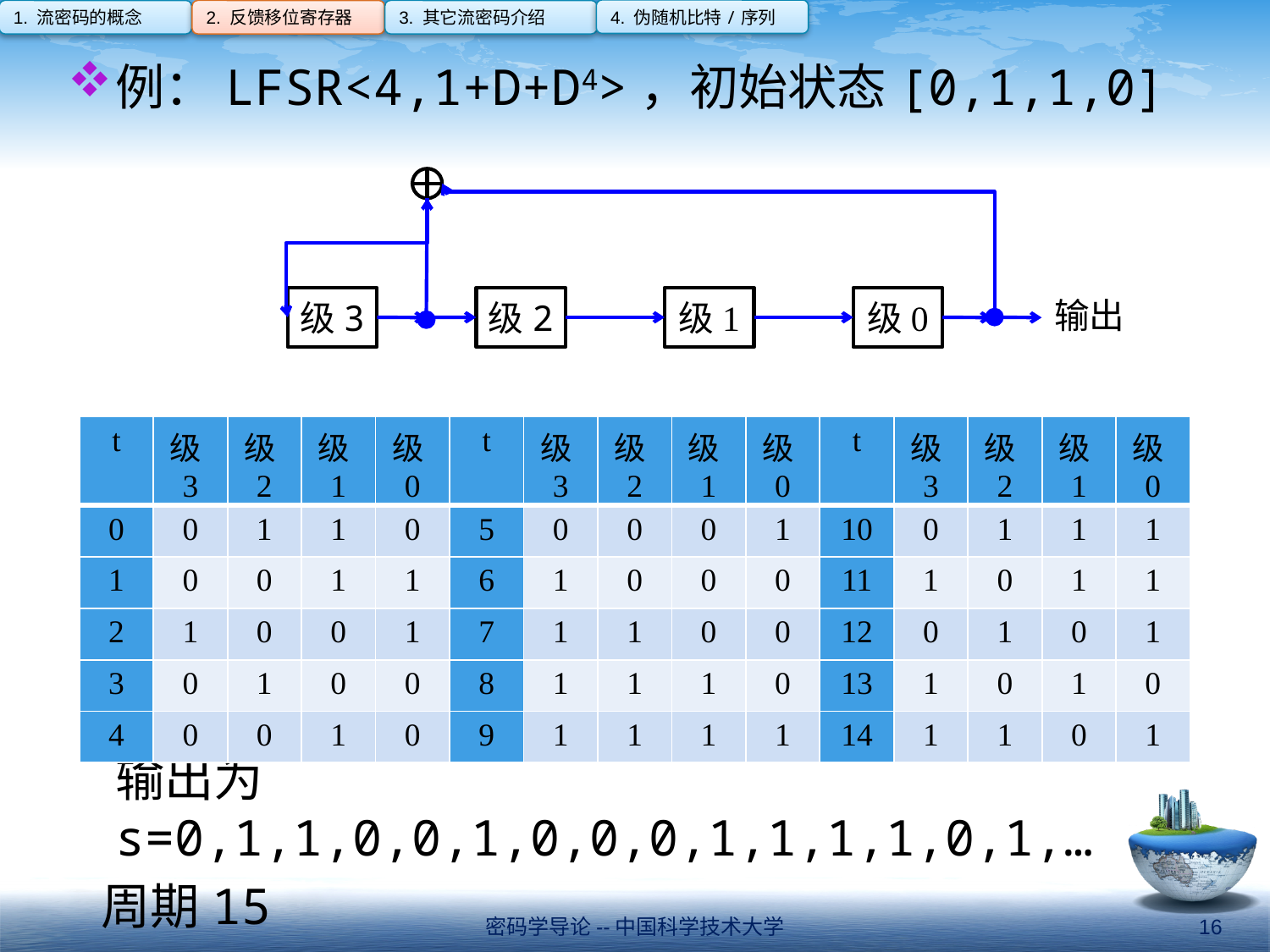

4. 伪随机比特/序列
1. 流密码的概念
2. 反馈移位寄存器
3. 其它流密码介绍
例：LFSR<4,1+D+D4>，初始状态[0,1,1,0]

	输出为s=0,1,1,0,0,1,0,0,0,1,1,1,1,0,1,…
  周期15

级3
级2
级1
级0
输出

| t | 级3 | 级2 | 级1 | 级0 | t | 级3 | 级2 | 级1 | 级0 | t | 级3 | 级2 | 级1 | 级0 |
| --- | --- | --- | --- | --- | --- | --- | --- | --- | --- | --- | --- | --- | --- | --- |
| 0 | 0 | 1 | 1 | 0 | 5 | 0 | 0 | 0 | 1 | 10 | 0 | 1 | 1 | 1 |
| 1 | 0 | 0 | 1 | 1 | 6 | 1 | 0 | 0 | 0 | 11 | 1 | 0 | 1 | 1 |
| 2 | 1 | 0 | 0 | 1 | 7 | 1 | 1 | 0 | 0 | 12 | 0 | 1 | 0 | 1 |
| 3 | 0 | 1 | 0 | 0 | 8 | 1 | 1 | 1 | 0 | 13 | 1 | 0 | 1 | 0 |
| 4 | 0 | 0 | 1 | 0 | 9 | 1 | 1 | 1 | 1 | 14 | 1 | 1 | 0 | 1 |
密码学导论--中国科学技术大学
16